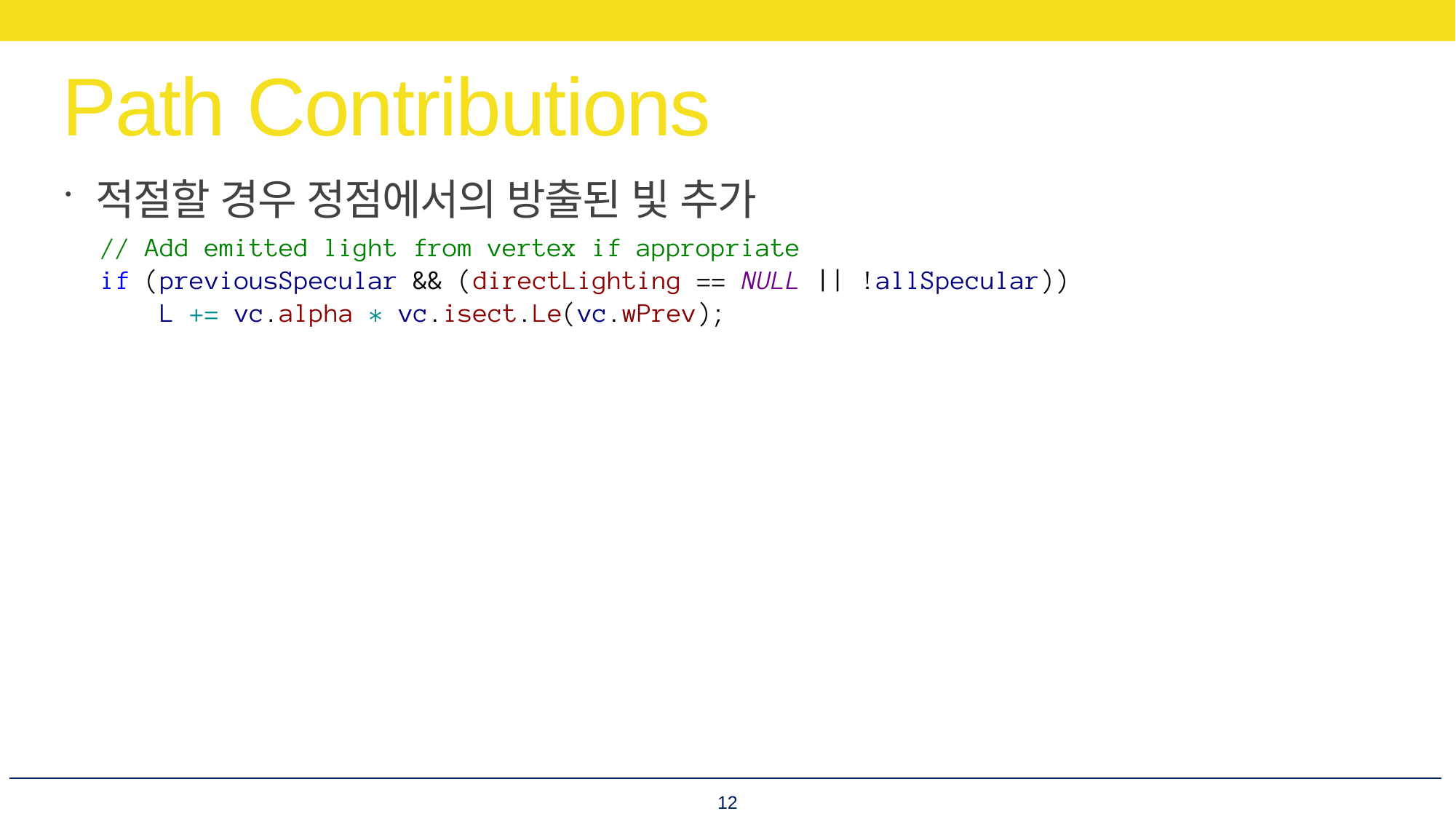

# Path Contributions
적절할 경우 정점에서의 방출된 빛 추가
// Add emitted light from vertex if appropriate
if (previousSpecular && (directLighting == NULL || !allSpecular))
    L += vc.alpha * vc.isect.Le(vc.wPrev);
12